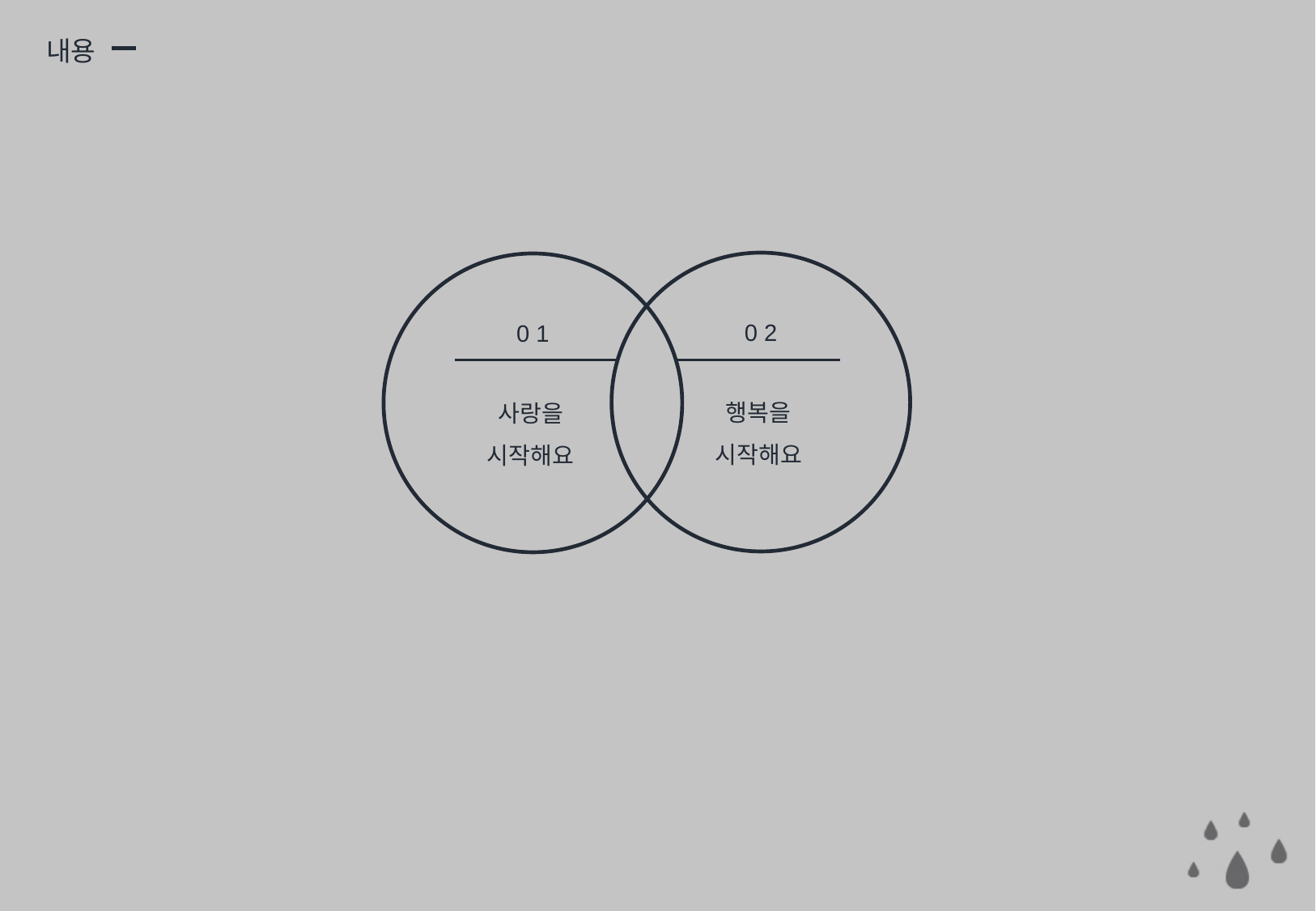

내용

0 2
0 1
행복을
시작해요
사랑을
시작해요